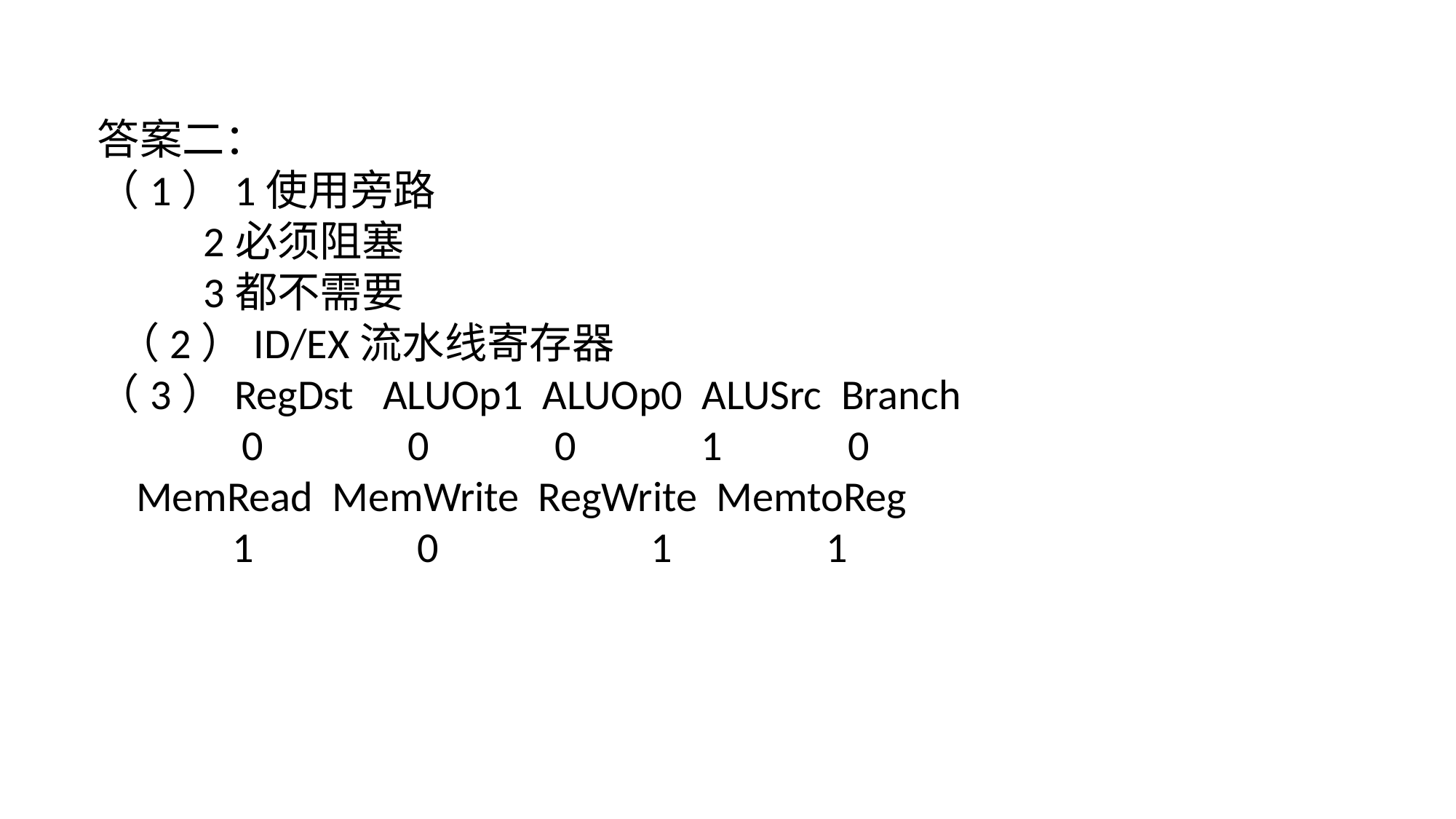

答案二：
（1）1使用旁路
           2必须阻塞
           3都不需要
 （2）ID/EX流水线寄存器
（3）RegDst   ALUOp1  ALUOp0  ALUSrc  Branch
               0               0             0             1             0
    MemRead  MemWrite  RegWrite  MemtoReg
              1                 0                      1                1